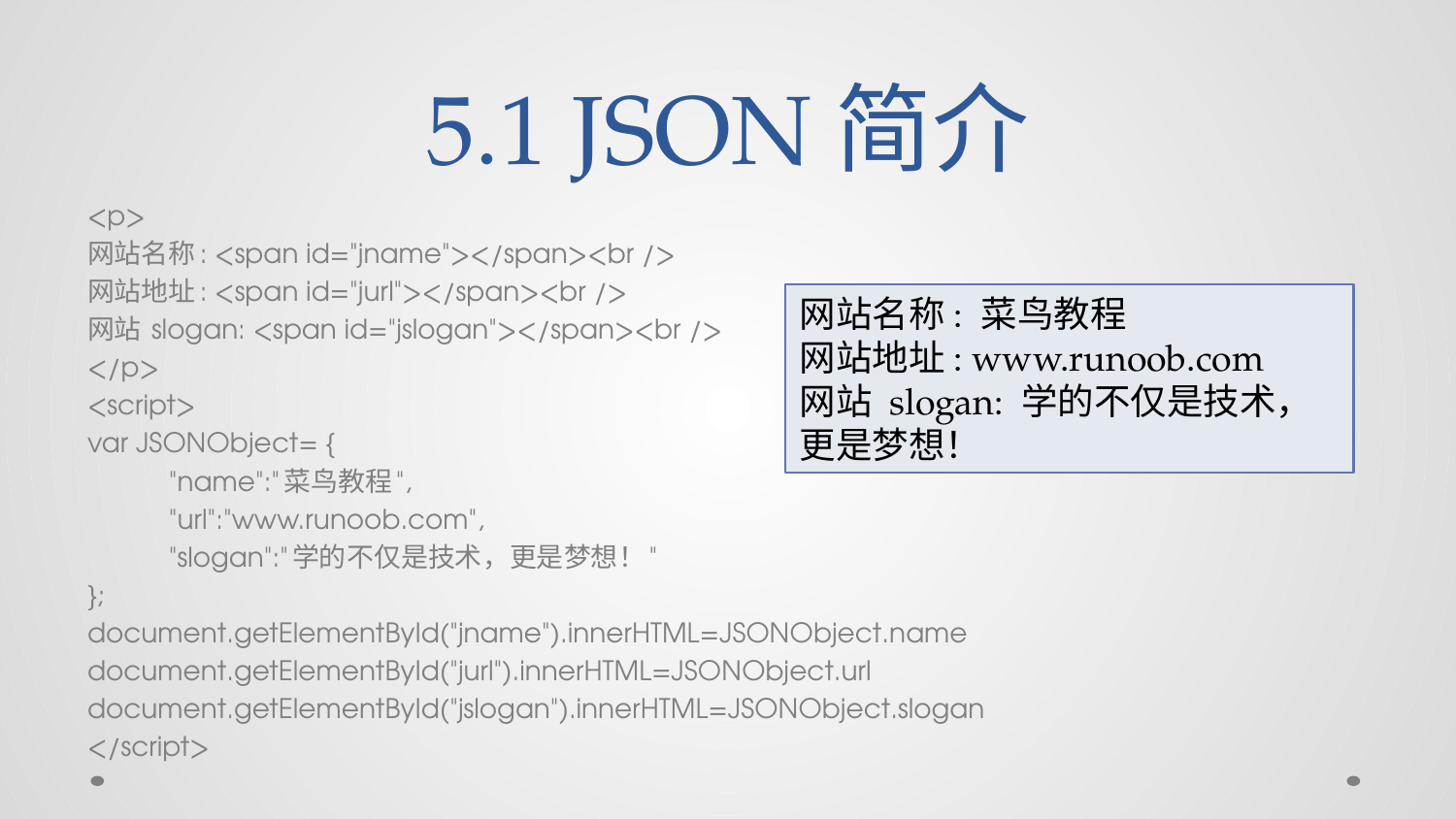

# 5.1 JSON简介
<p>
网站名称: <span id="jname"></span><br />
网站地址: <span id="jurl"></span><br />
网站 slogan: <span id="jslogan"></span><br />
</p>
<script>
var JSONObject= {
	"name":"菜鸟教程",
	"url":"www.runoob.com",
	"slogan":"学的不仅是技术，更是梦想！"
};
document.getElementById("jname").innerHTML=JSONObject.name
document.getElementById("jurl").innerHTML=JSONObject.url
document.getElementById("jslogan").innerHTML=JSONObject.slogan
</script>
网站名称: 菜鸟教程
网站地址: www.runoob.com
网站 slogan: 学的不仅是技术，更是梦想！